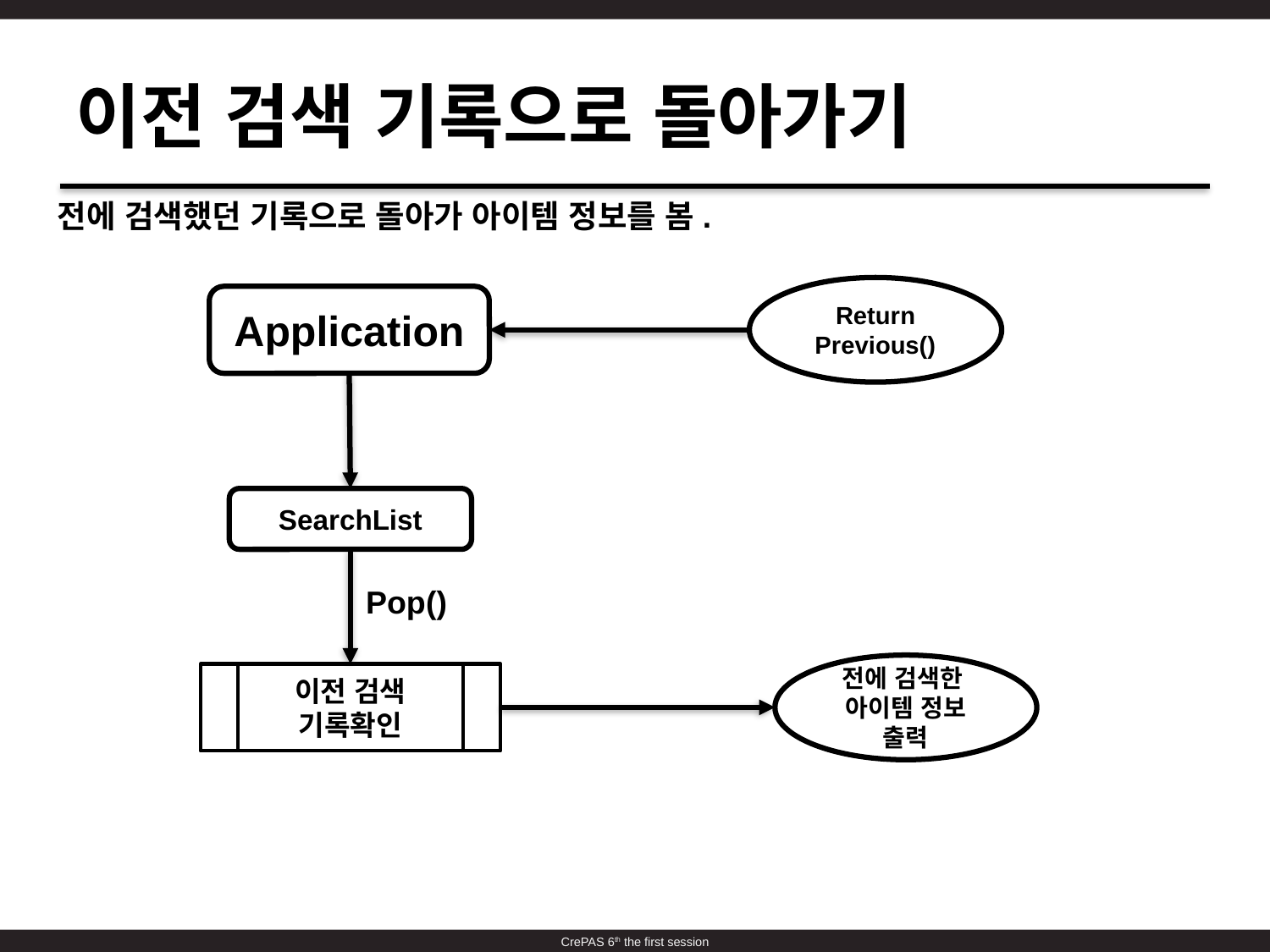

이전 검색 기록으로 돌아가기
전에 검색했던 기록으로 돌아가 아이템 정보를 봄.
Return
Previous()
Application
SearchList
Pop()
전에 검색한
아이템 정보 출력
이전 검색 기록확인
CrePAS 6th the first session